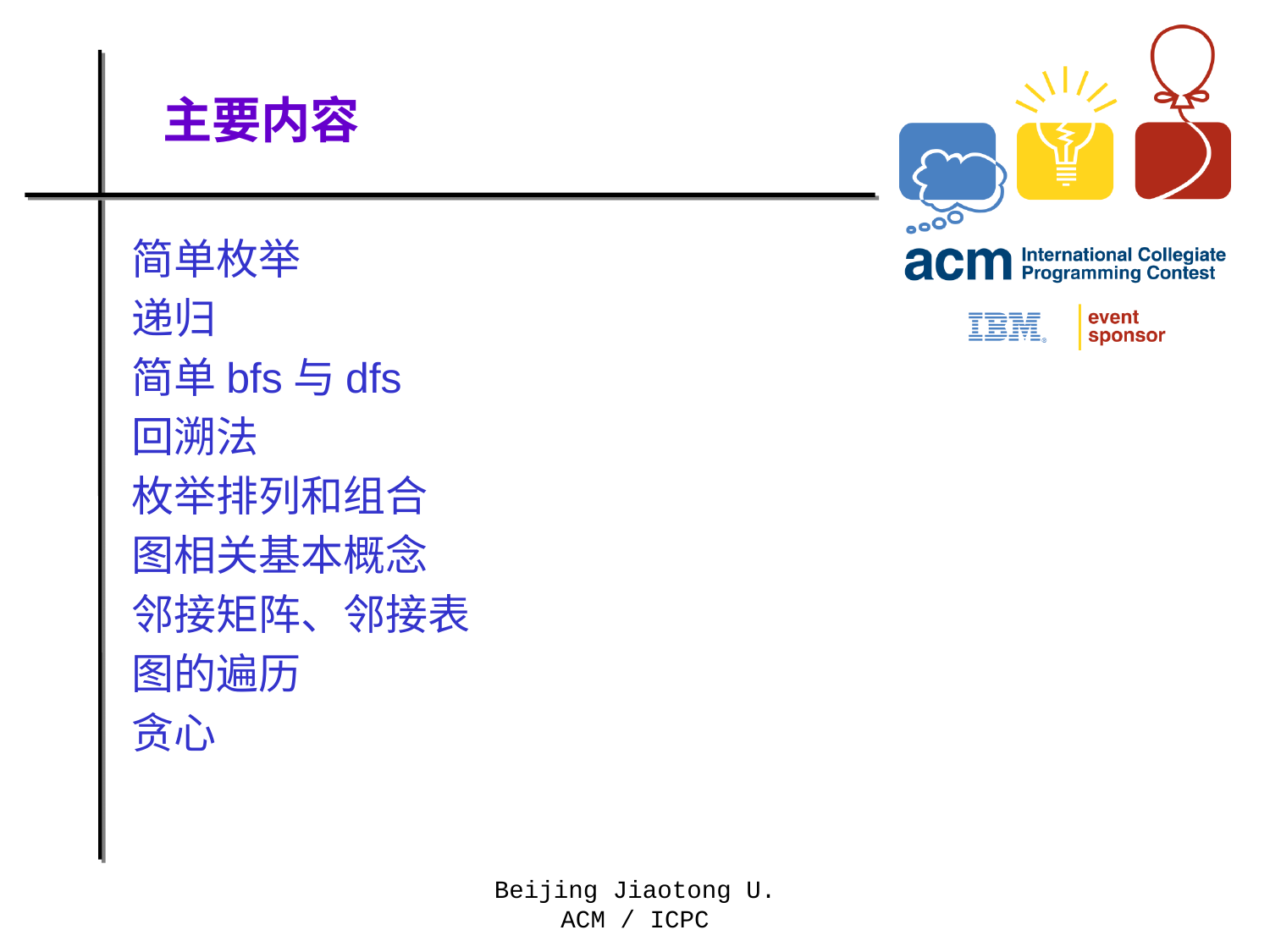

# 主要内容
简单枚举
递归
简单bfs与dfs
回溯法
枚举排列和组合
图相关基本概念
邻接矩阵、邻接表
图的遍历
贪心